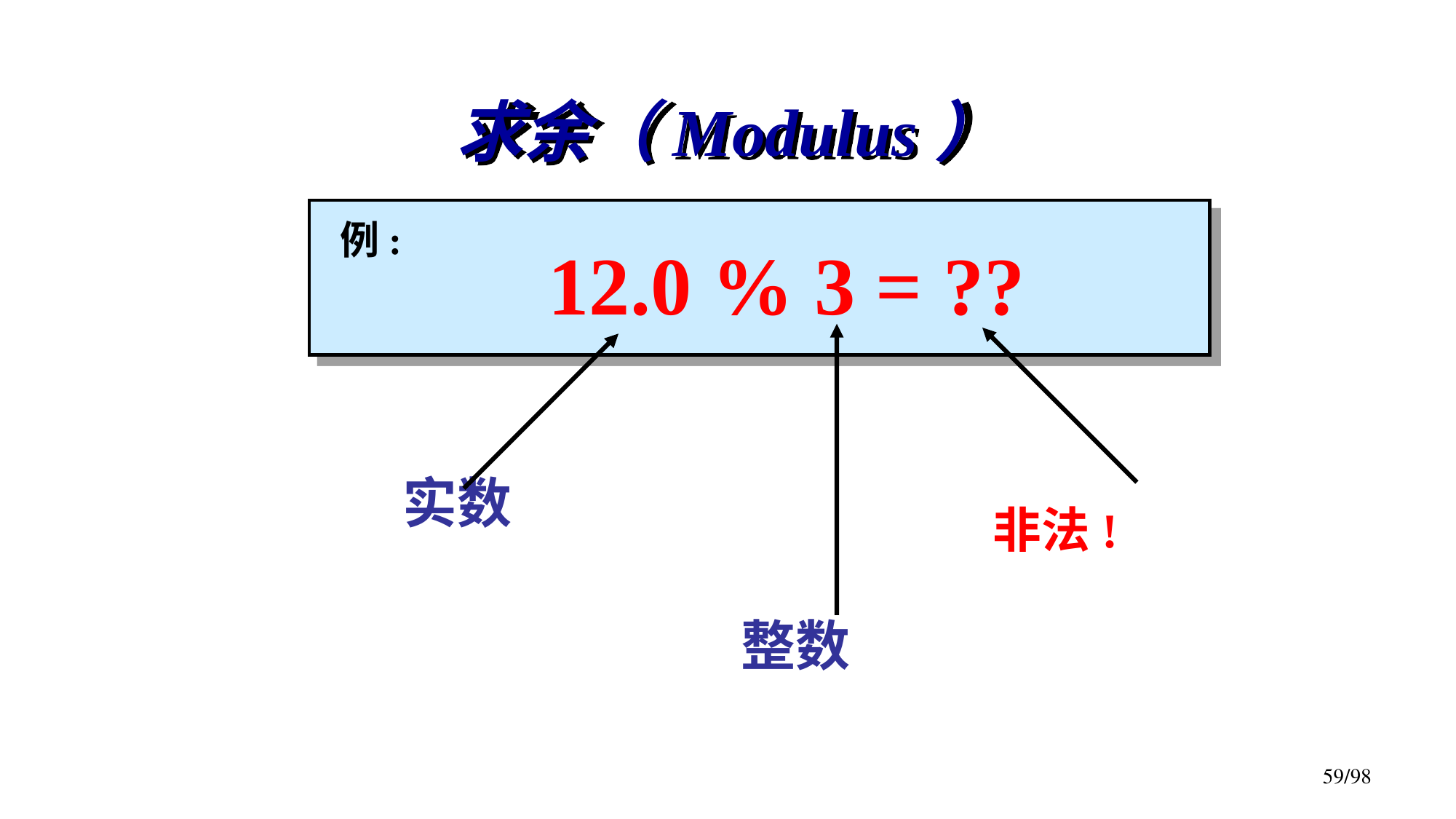

# 求余（Modulus）
例:

12.0 % 3 = ??

整数

非法!

实数